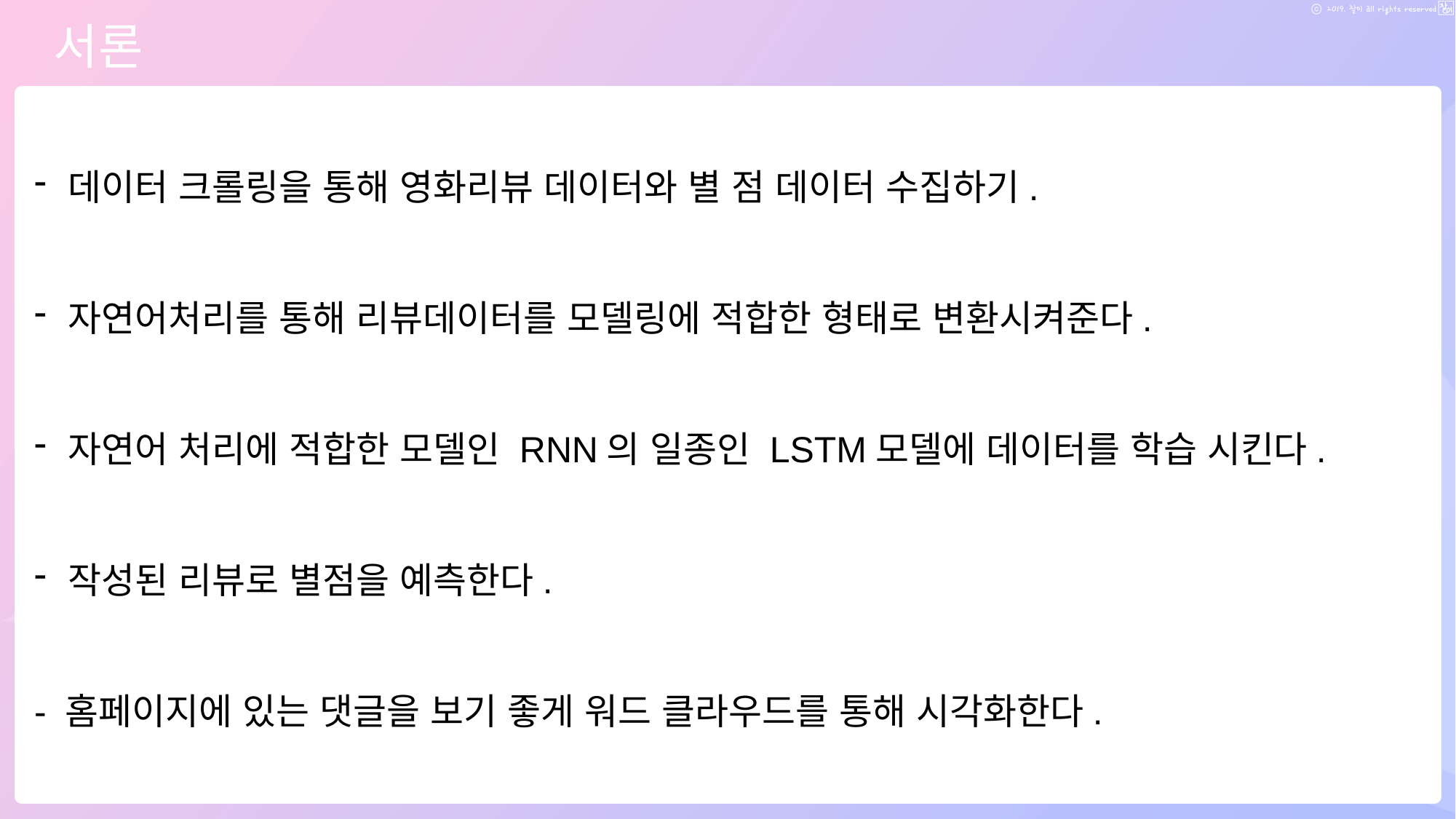

# 서론
데이터 크롤링을 통해 영화리뷰 데이터와 별 점 데이터 수집하기.

자연어처리를 통해 리뷰데이터를 모델링에 적합한 형태로 변환시켜준다.

자연어 처리에 적합한 모델인 RNN의 일종인 LSTM모델에 데이터를 학습 시킨다.

작성된 리뷰로 별점을 예측한다.

- 홈페이지에 있는 댓글을 보기 좋게 워드 클라우드를 통해 시각화한다.